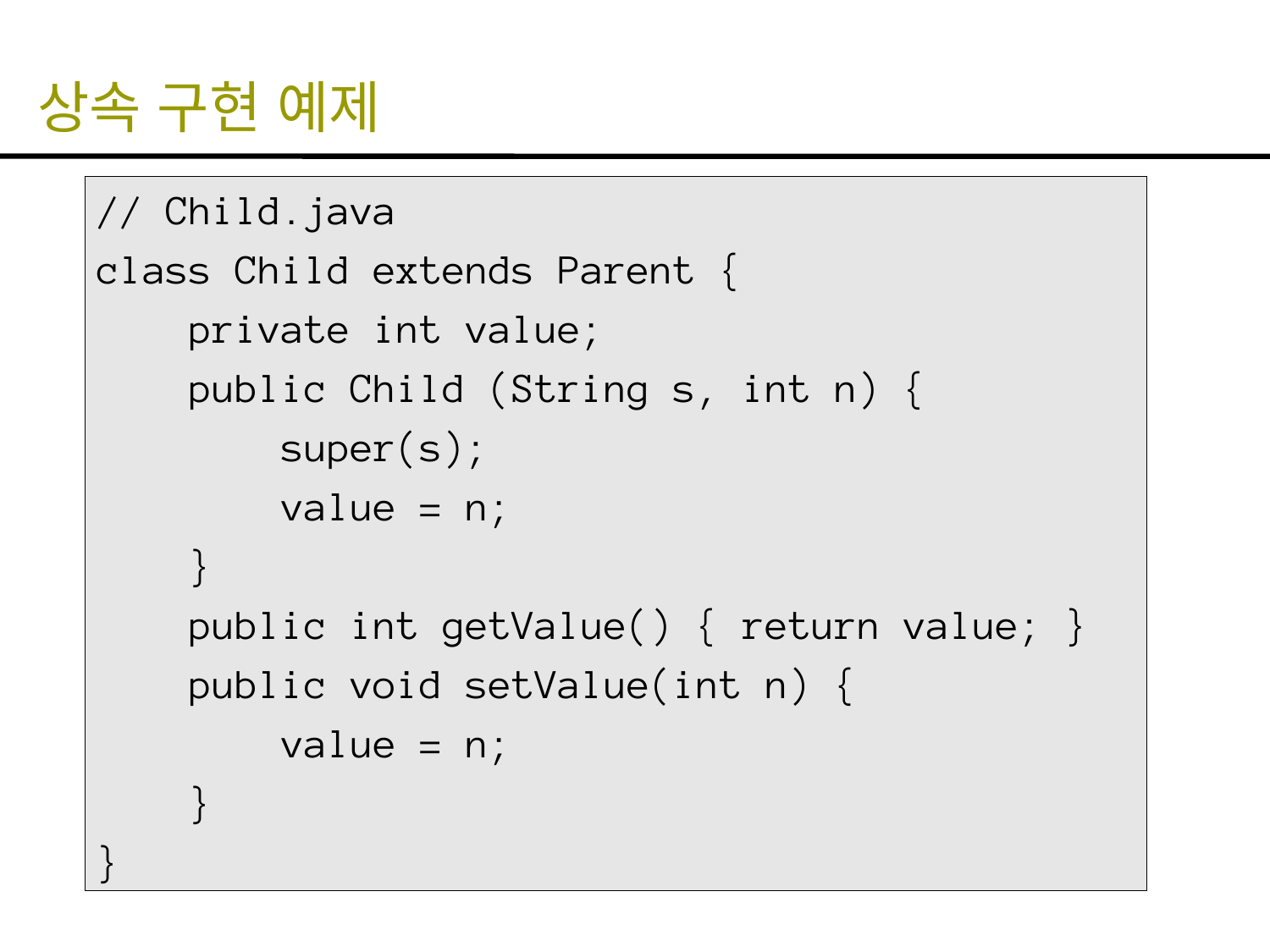

# 상속 구현 예제

// Child.java
class Child extends Parent {
    private int value;
    public Child (String s, int n) {
        super(s);
        value = n;
    }
    public int getValue() { return value; }
    public void setValue(int n) {
        value = n;
    }
}